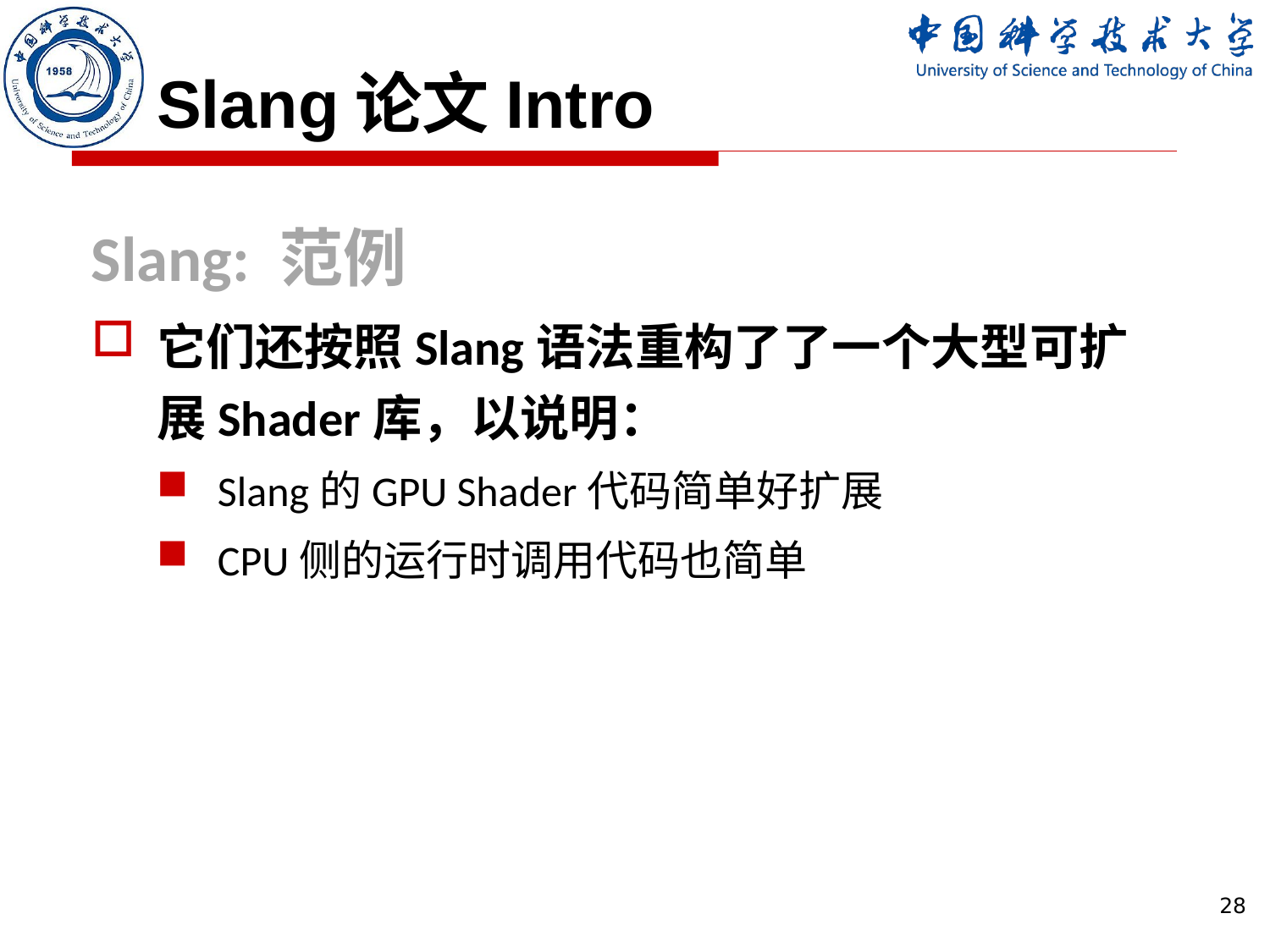

# Slang论文Intro
Slang: 范例
它们还按照Slang语法重构了了一个大型可扩展Shader库，以说明：
Slang的GPU Shader代码简单好扩展
CPU侧的运行时调用代码也简单

28